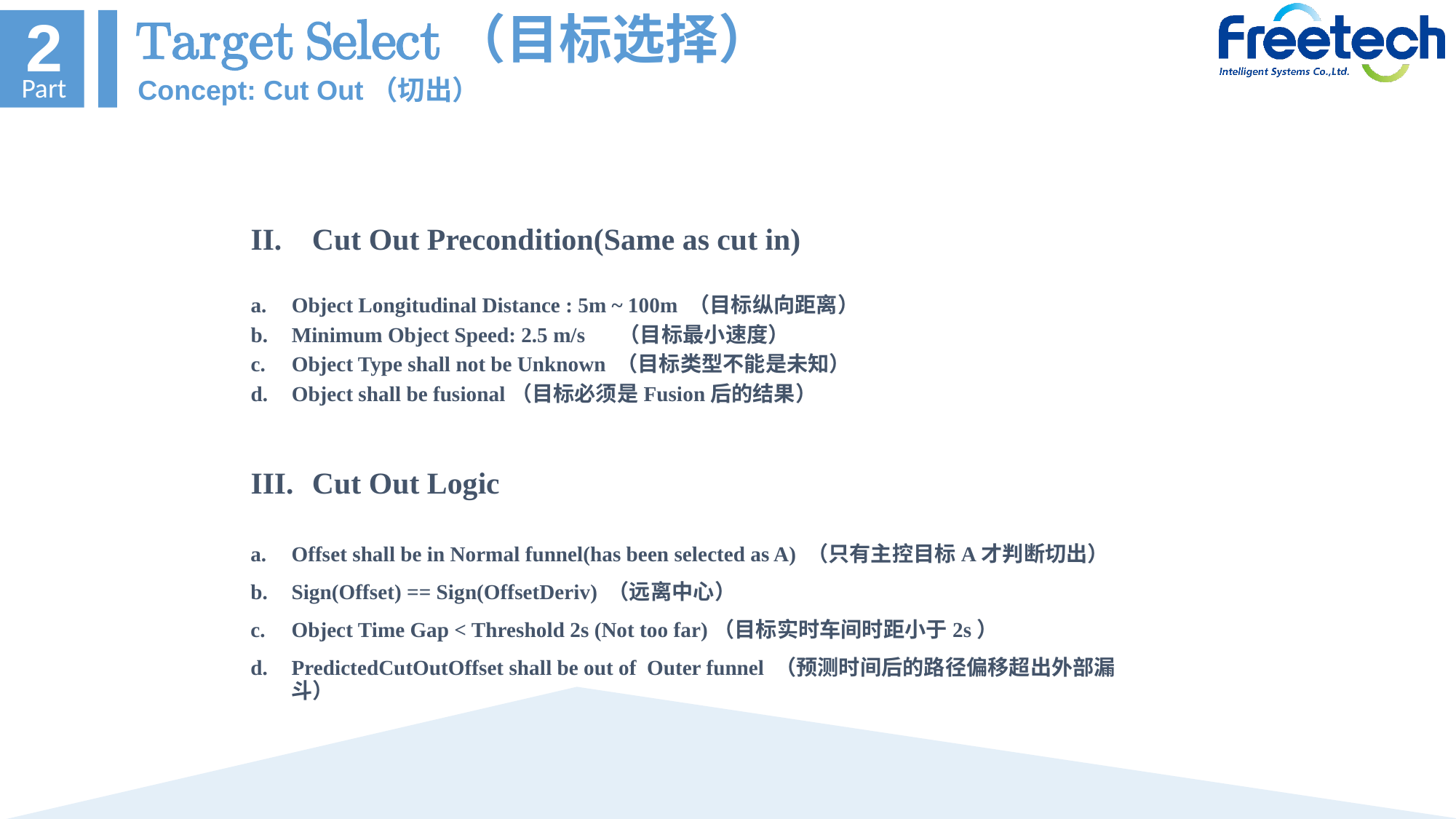

Target Select（目标选择）
2
Part

Concept: Cut Out（切出）
Cut Out Precondition(Same as cut in)
Object Longitudinal Distance : 5m ~ 100m （目标纵向距离）
Minimum Object Speed: 2.5 m/s	（目标最小速度）
Object Type shall not be Unknown （目标类型不能是未知）
Object shall be fusional（目标必须是Fusion后的结果）
Cut Out Logic
Offset shall be in Normal funnel(has been selected as A) （只有主控目标A才判断切出）
Sign(Offset) == Sign(OffsetDeriv) （远离中心）
Object Time Gap < Threshold 2s (Not too far)（目标实时车间时距小于2s）
PredictedCutOutOffset shall be out of  Outer funnel （预测时间后的路径偏移超出外部漏斗）